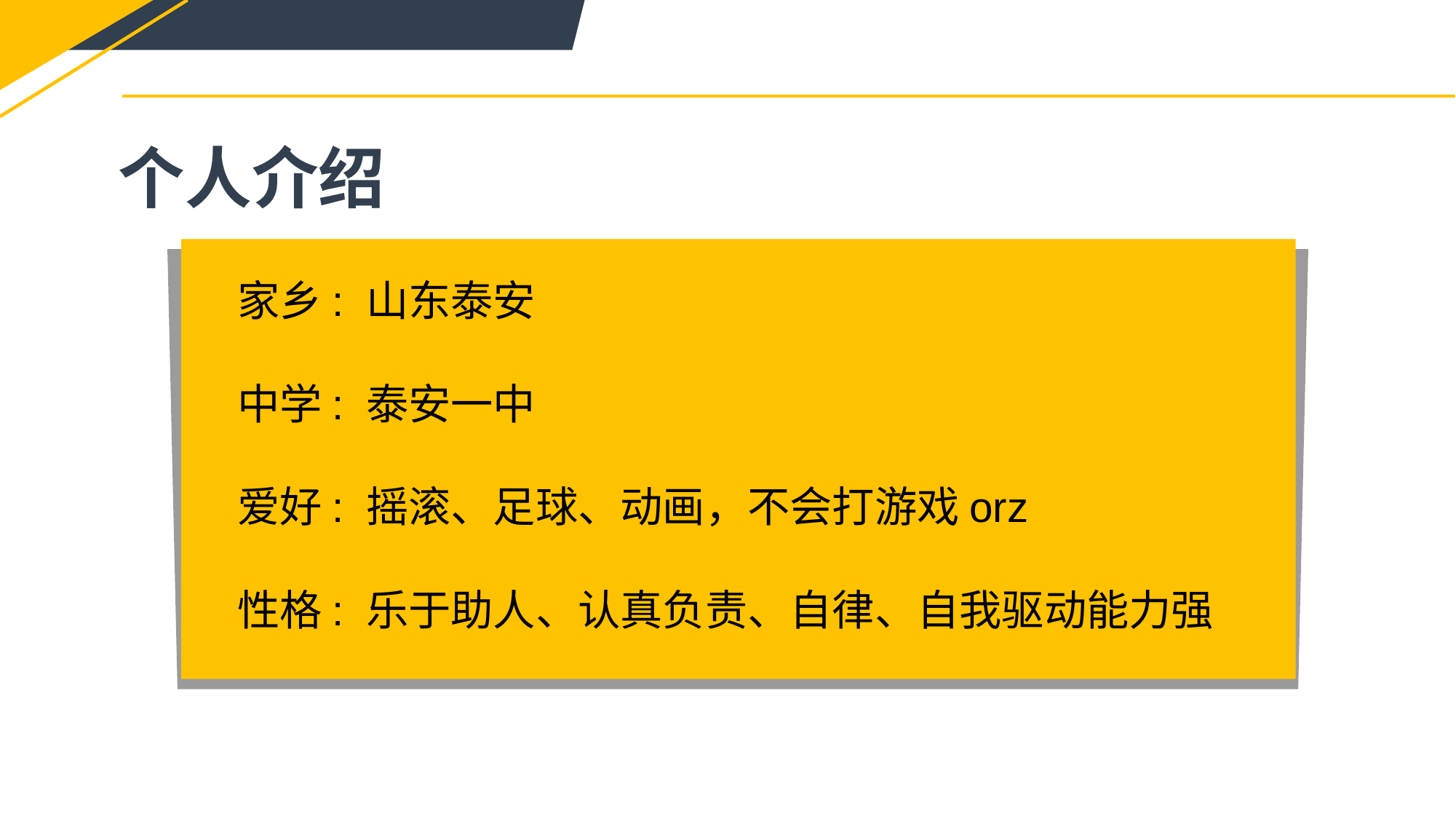

个人介绍

家乡: 山东泰安

中学: 泰安一中

爱好: 摇滚、足球、动画，不会打游戏orz

性格: 乐于助人、认真负责、自律、自我驱动能力强